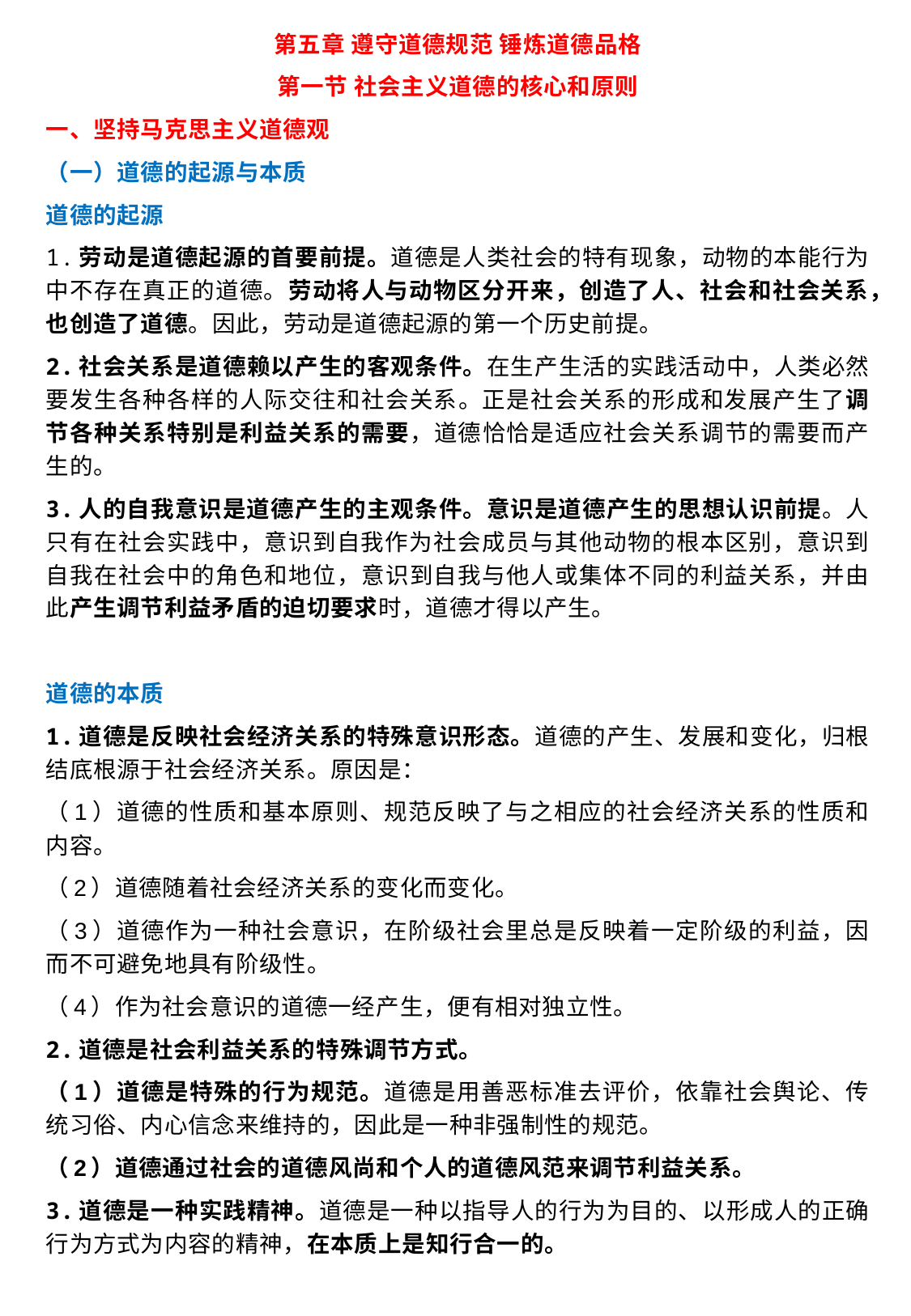

第五章 遵守道德规范 锤炼道德品格
第一节 社会主义道德的核心和原则
一、坚持马克思主义道德观
（一）道德的起源与本质
道德的起源
1.劳动是道德起源的首要前提。道德是人类社会的特有现象，动物的本能行为中不存在真正的道德。劳动将人与动物区分开来，创造了人、社会和社会关系，也创造了道德。因此，劳动是道德起源的第一个历史前提。
2.社会关系是道德赖以产生的客观条件。在生产生活的实践活动中，人类必然要发生各种各样的人际交往和社会关系。正是社会关系的形成和发展产生了调节各种关系特别是利益关系的需要，道德恰恰是适应社会关系调节的需要而产生的。
3.人的自我意识是道德产生的主观条件。意识是道德产生的思想认识前提。人只有在社会实践中，意识到自我作为社会成员与其他动物的根本区别，意识到自我在社会中的角色和地位，意识到自我与他人或集体不同的利益关系，并由此产生调节利益矛盾的迫切要求时，道德才得以产生。

道德的本质
1.道德是反映社会经济关系的特殊意识形态。道德的产生、发展和变化，归根结底根源于社会经济关系。原因是：
（1）道德的性质和基本原则、规范反映了与之相应的社会经济关系的性质和内容。
（2）道德随着社会经济关系的变化而变化。
（3）道德作为一种社会意识，在阶级社会里总是反映着一定阶级的利益，因而不可避免地具有阶级性。
（4）作为社会意识的道德一经产生，便有相对独立性。
2.道德是社会利益关系的特殊调节方式。
（1）道德是特殊的行为规范。道德是用善恶标准去评价，依靠社会舆论、传统习俗、内心信念来维持的，因此是一种非强制性的规范。
（2）道德通过社会的道德风尚和个人的道德风范来调节利益关系。
3.道德是一种实践精神。道德是一种以指导人的行为为目的、以形成人的正确行为方式为内容的精神，在本质上是知行合一的。